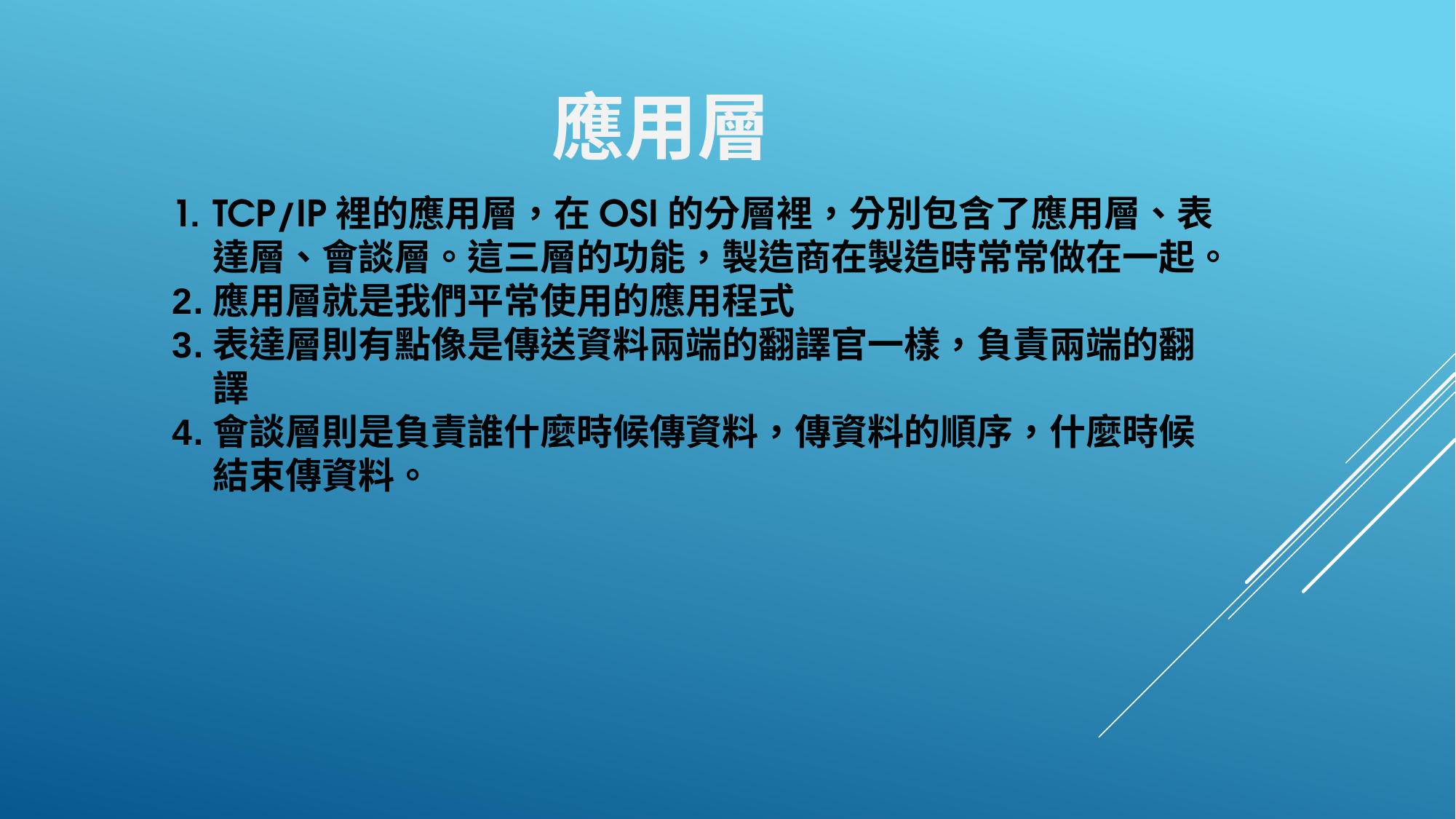

應用層

#
TCP/IP裡的應用層，在OSI的分層裡，分別包含了應用層、表達層、會談層。這三層的功能，製造商在製造時常常做在一起。
應用層就是我們平常使用的應用程式
表達層則有點像是傳送資料兩端的翻譯官一樣，負責兩端的翻譯
會談層則是負責誰什麼時候傳資料，傳資料的順序，什麼時候結束傳資料。